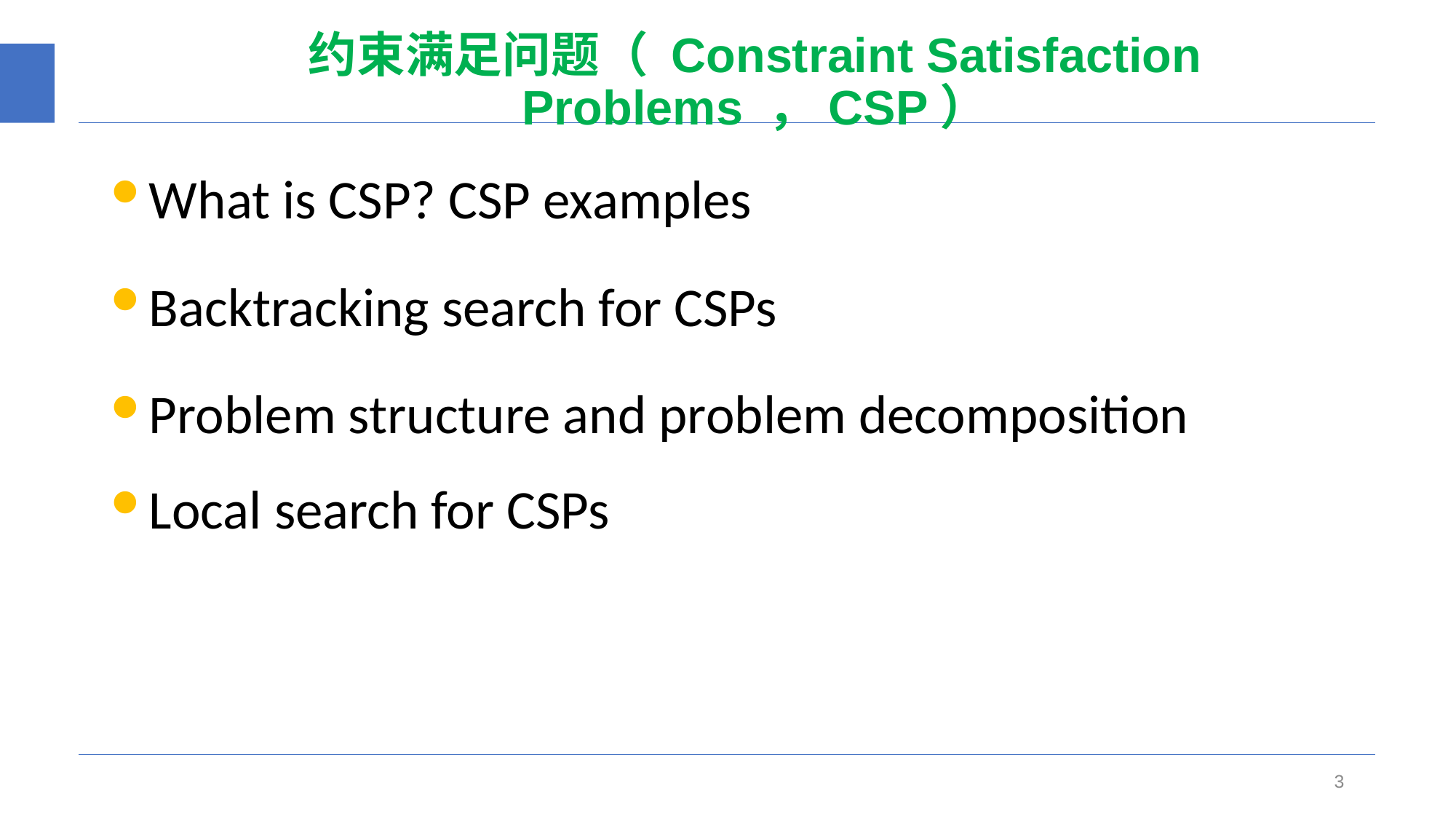

# 约束满足问题（ Constraint Satisfaction Problems ，CSP）
What is CSP? CSP examples
Backtracking search for CSPs
Problem structure and problem decomposition
Local search for CSPs
3